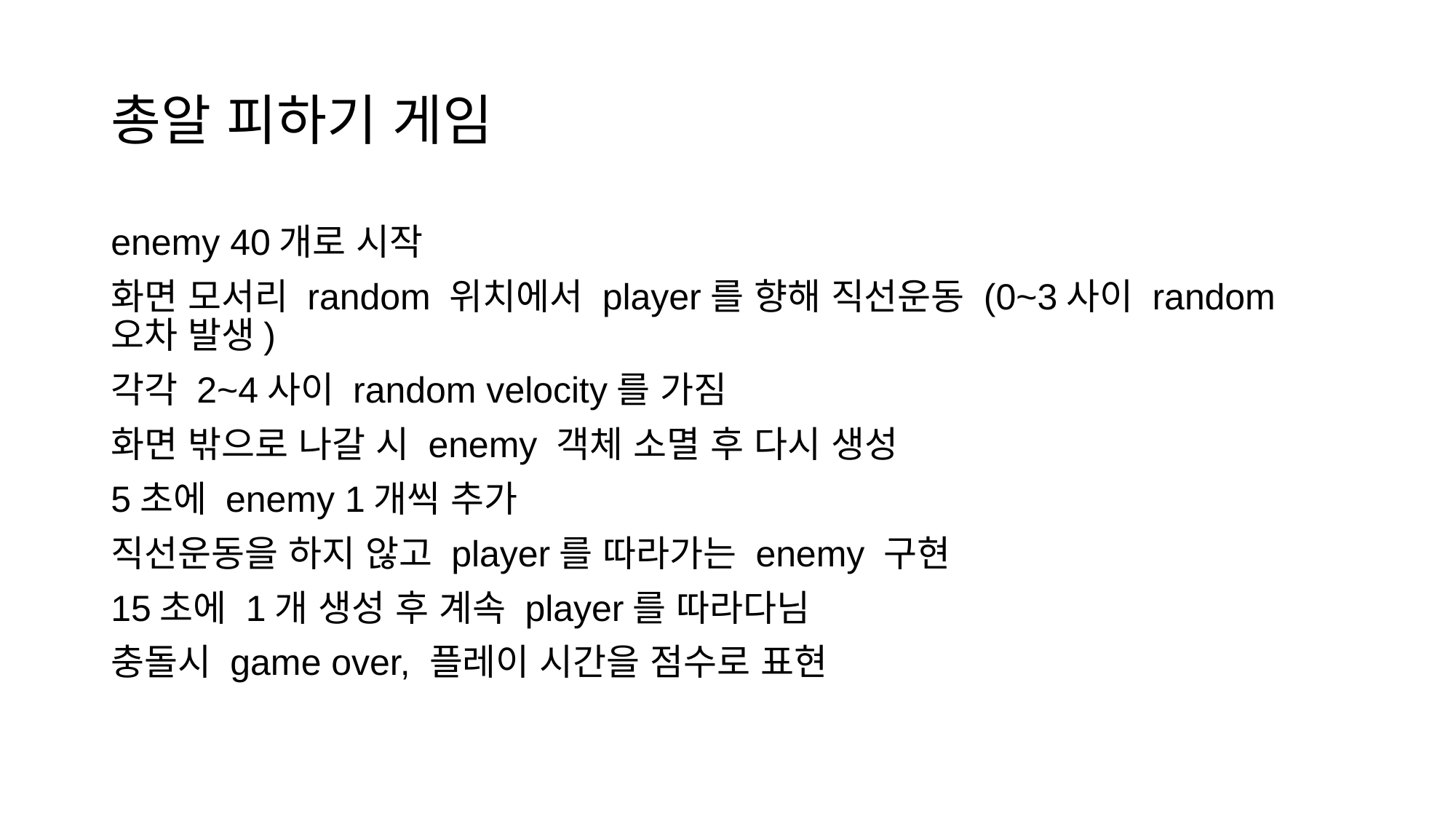

# 총알 피하기 게임
enemy 40개로 시작
화면 모서리 random 위치에서 player를 향해 직선운동 (0~3사이 random 오차 발생)
각각 2~4사이 random velocity를 가짐
화면 밖으로 나갈 시 enemy 객체 소멸 후 다시 생성
5초에 enemy 1개씩 추가
직선운동을 하지 않고 player를 따라가는 enemy 구현
15초에 1개 생성 후 계속 player를 따라다님
충돌시 game over, 플레이 시간을 점수로 표현